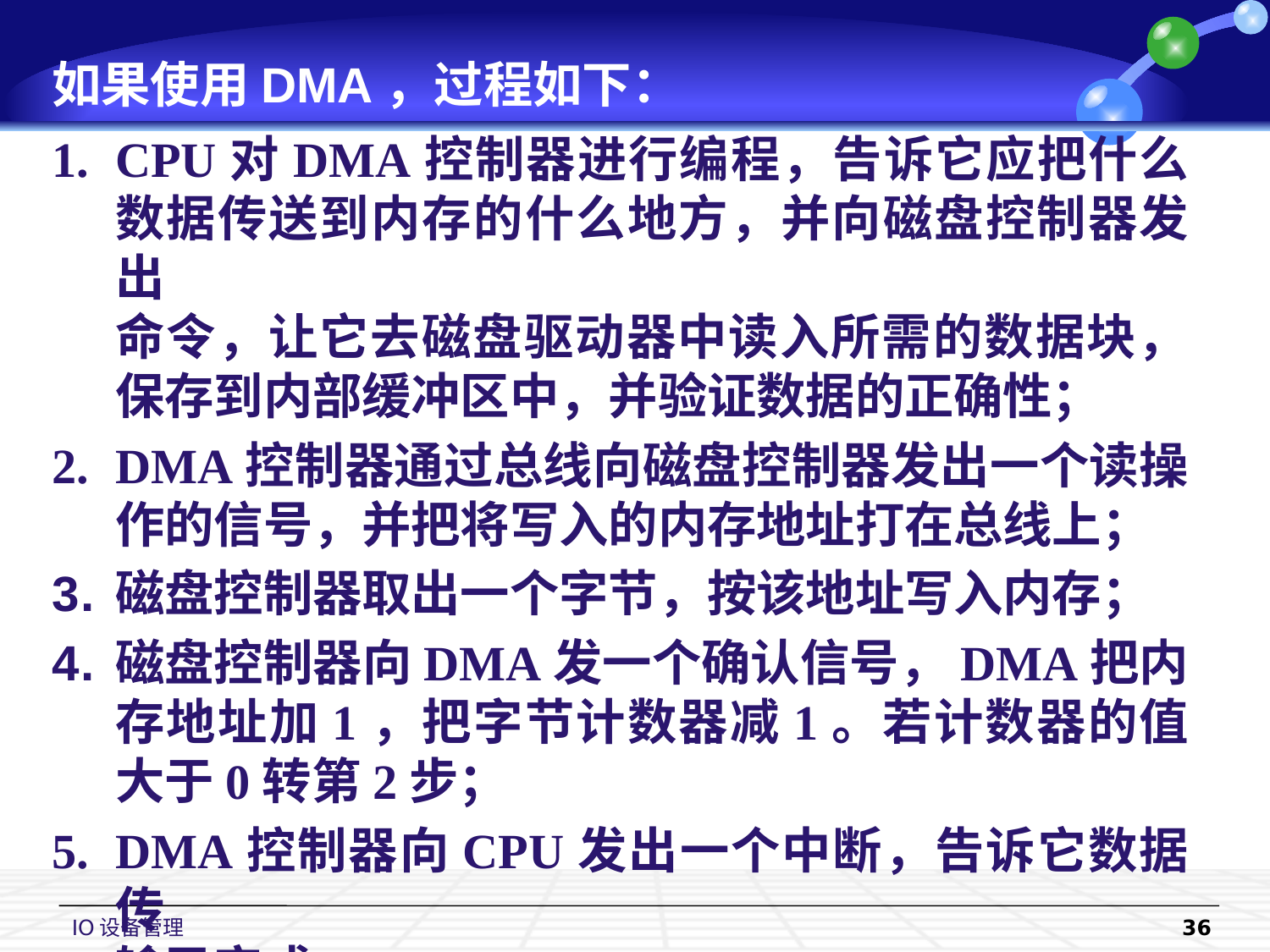

如果使用DMA，过程如下：
CPU对DMA控制器进行编程，告诉它应把什么数据传送到内存的什么地方，并向磁盘控制器发出
命令，让它去磁盘驱动器中读入所需的数据块，
保存到内部缓冲区中，并验证数据的正确性；
DMA控制器通过总线向磁盘控制器发出一个读操作的信号，并把将写入的内存地址打在总线上；
磁盘控制器取出一个字节，按该地址写入内存；
磁盘控制器向DMA发一个确认信号，DMA把内存地址加1，把字节计数器减1。若计数器的值大于0转第2步；
DMA控制器向CPU发出一个中断，告诉它数据传
输已完成。
IO设备管理
36